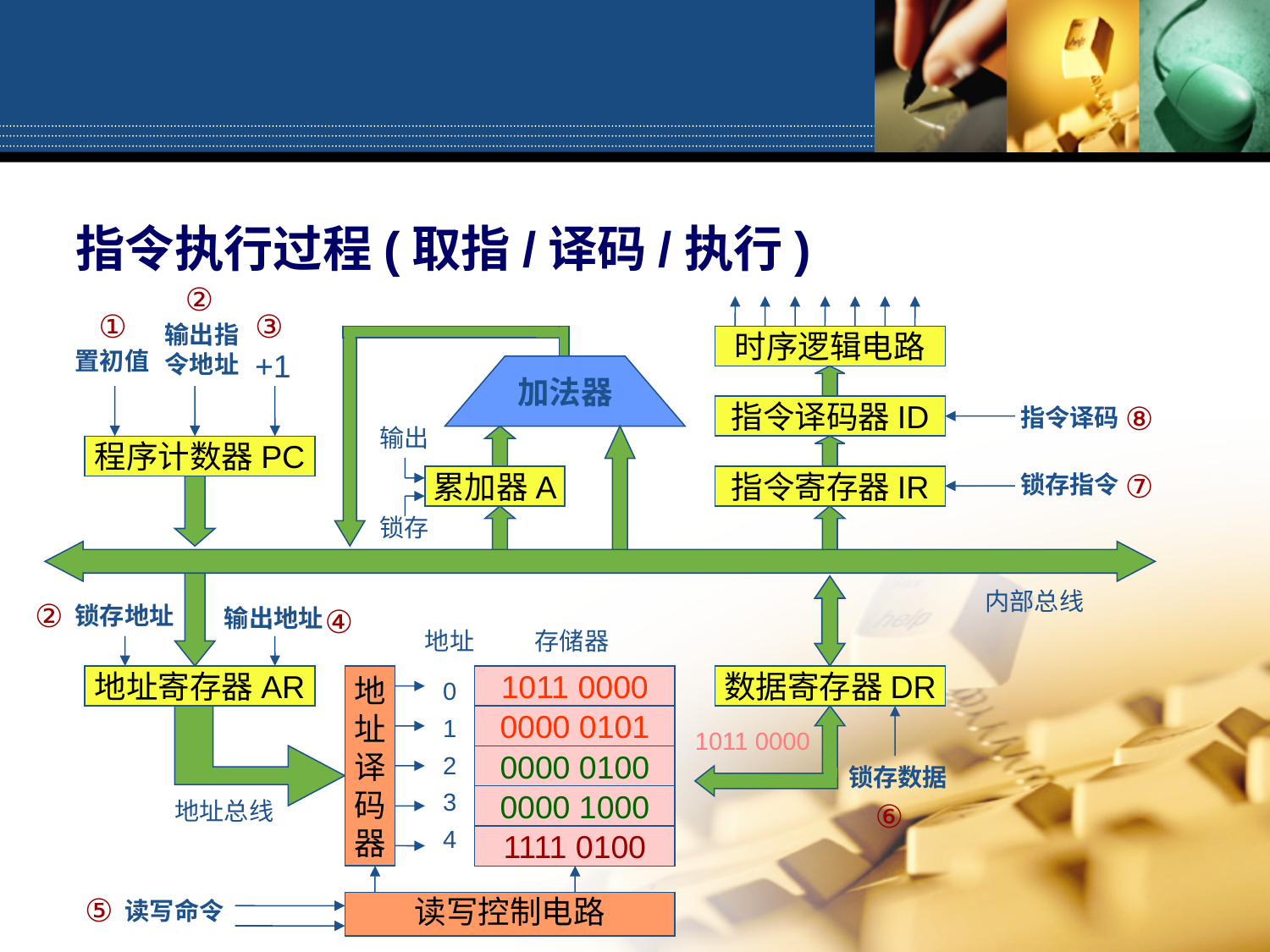

指令执行过程(取指/译码/执行)
②
输出指令地址
②
锁存地址

①
置初值
③
+1

时序逻辑电路

加法器

指令译码器ID
⑧
指令译码

输出

程序计数器PC

累加器A
指令寄存器IR
⑦
锁存指令

锁存

内部总线
④
输出地址

地址
存储器

地址寄存器AR
地
址
译
码
器
1011 0000
数据寄存器DR

0
1
2
3
4

0000 0101

1011 0000
0000 0100
锁存数据
⑥

0000 1000
地址总线

1111 0100

⑤
读写命令
读写控制电路